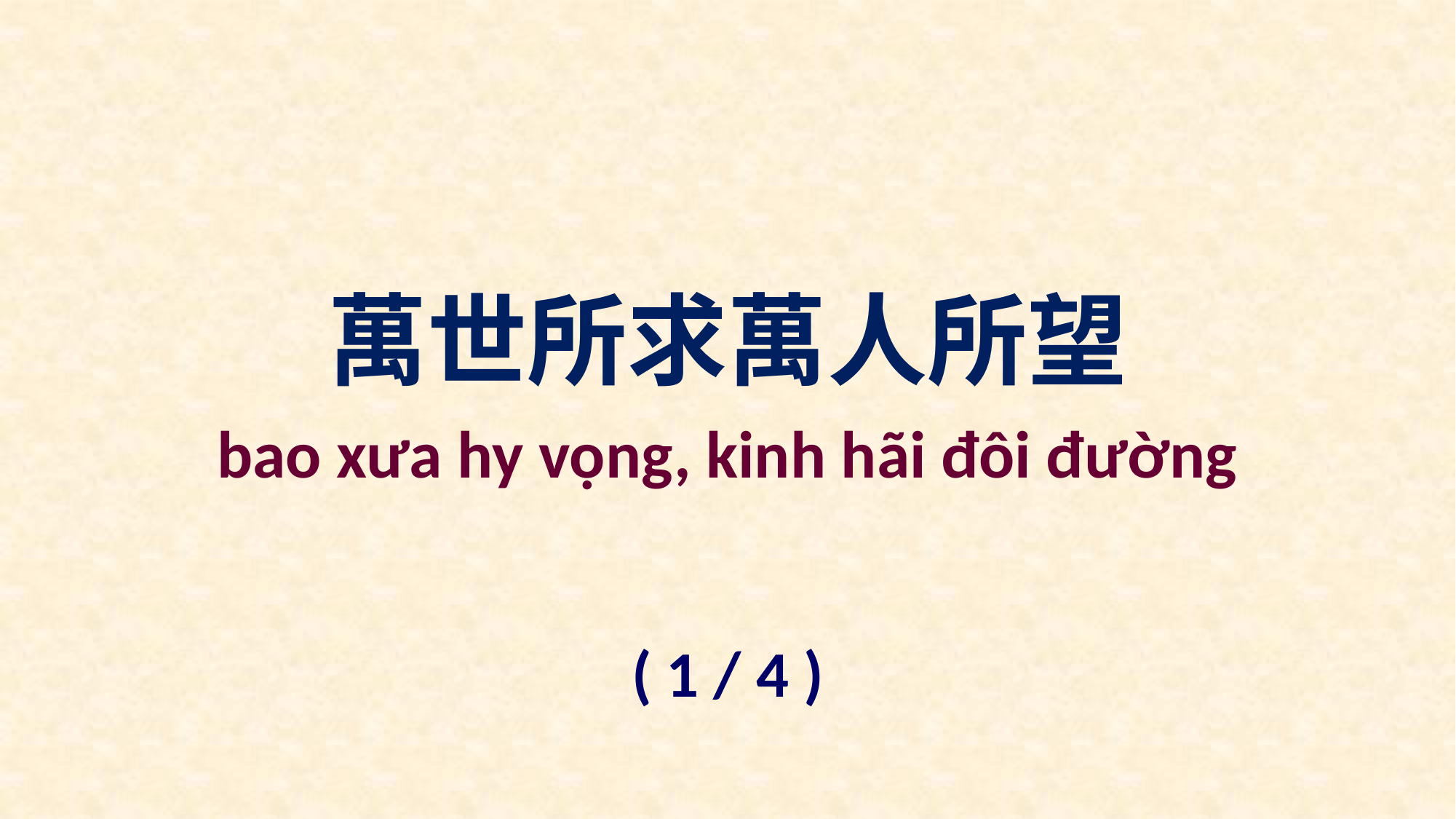

萬世所求萬人所望
bao xưa hy vọng, kinh hãi đôi đường
( 1 / 4 )